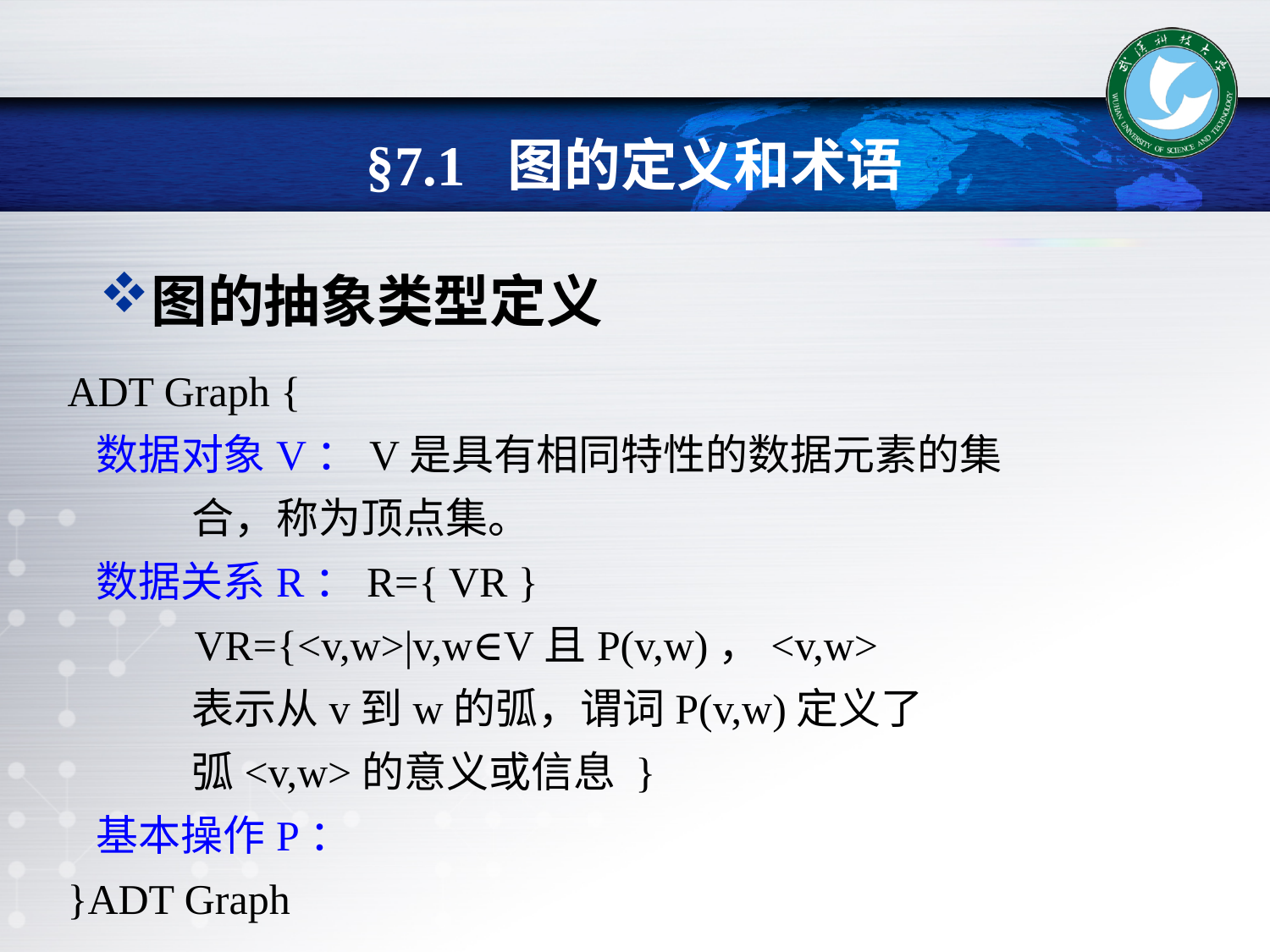

# §7.1  图的定义和术语
图的抽象类型定义

ADT Graph {
  数据对象V：V是具有相同特性的数据元素的集
            合，称为顶点集。
  数据关系R：R={ VR }
            VR={<v,w>|v,w∈V且P(v,w)，<v,w>
            表示从v到w的弧，谓词P(v,w)定义了
            弧<v,w>的意义或信息 }
  基本操作P：
}ADT Graph